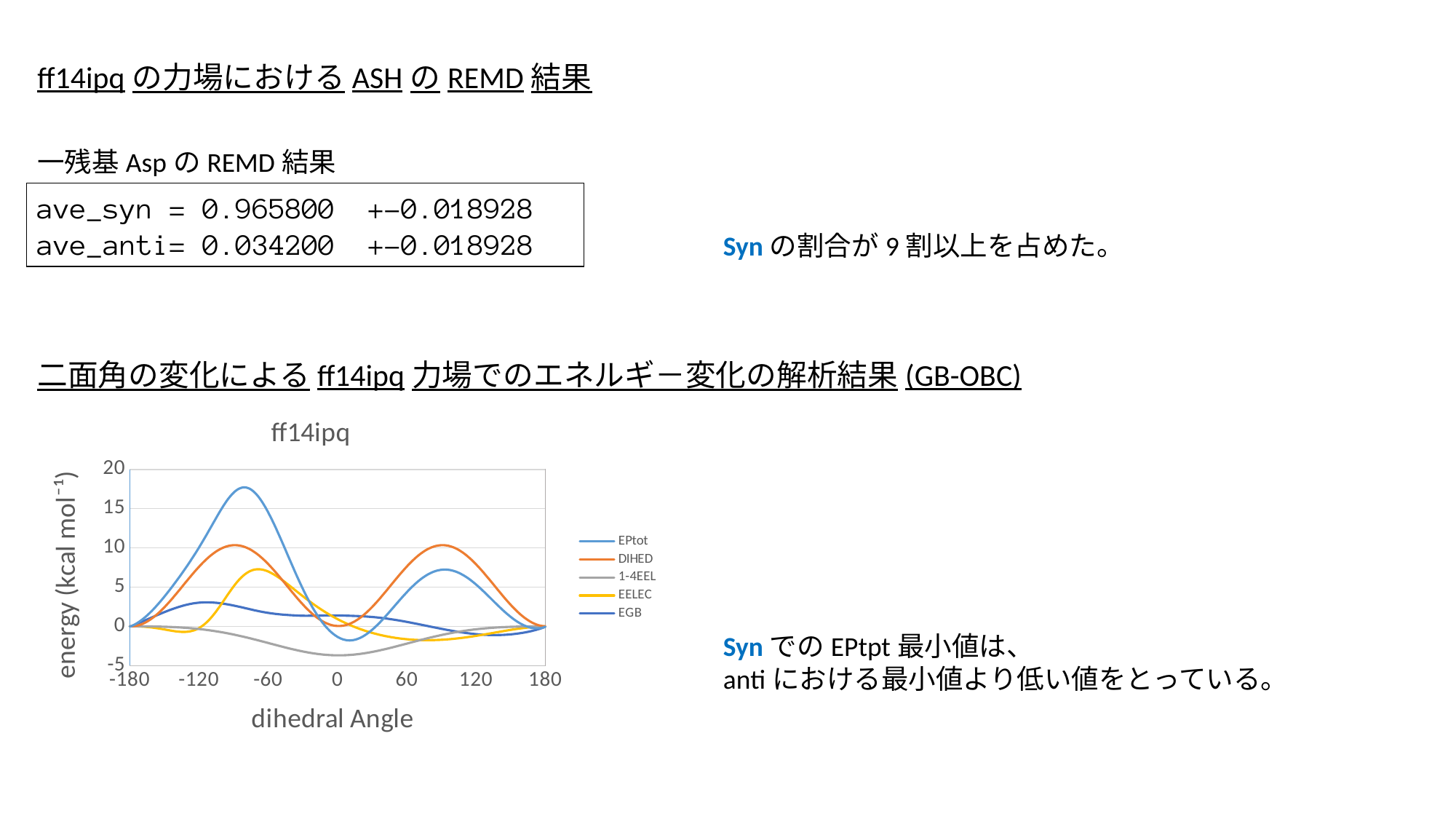

ff14ipqの力場におけるASHのREMD結果
一残基AspのREMD結果
ave_syn = 0.965800  +-0.018928
ave_anti= 0.034200  +-0.018928
Synの割合が9割以上を占めた。
二面角の変化によるff14ipq力場でのエネルギ－変化の解析結果(GB-OBC)

### Chart: ff14ipq

| Category | EPtot | DIHED | 1-4EEL | EELEC | EGB |
|---|---|---|---|---|---|
SynでのEPtpt最小値は、
antiにおける最小値より低い値をとっている。